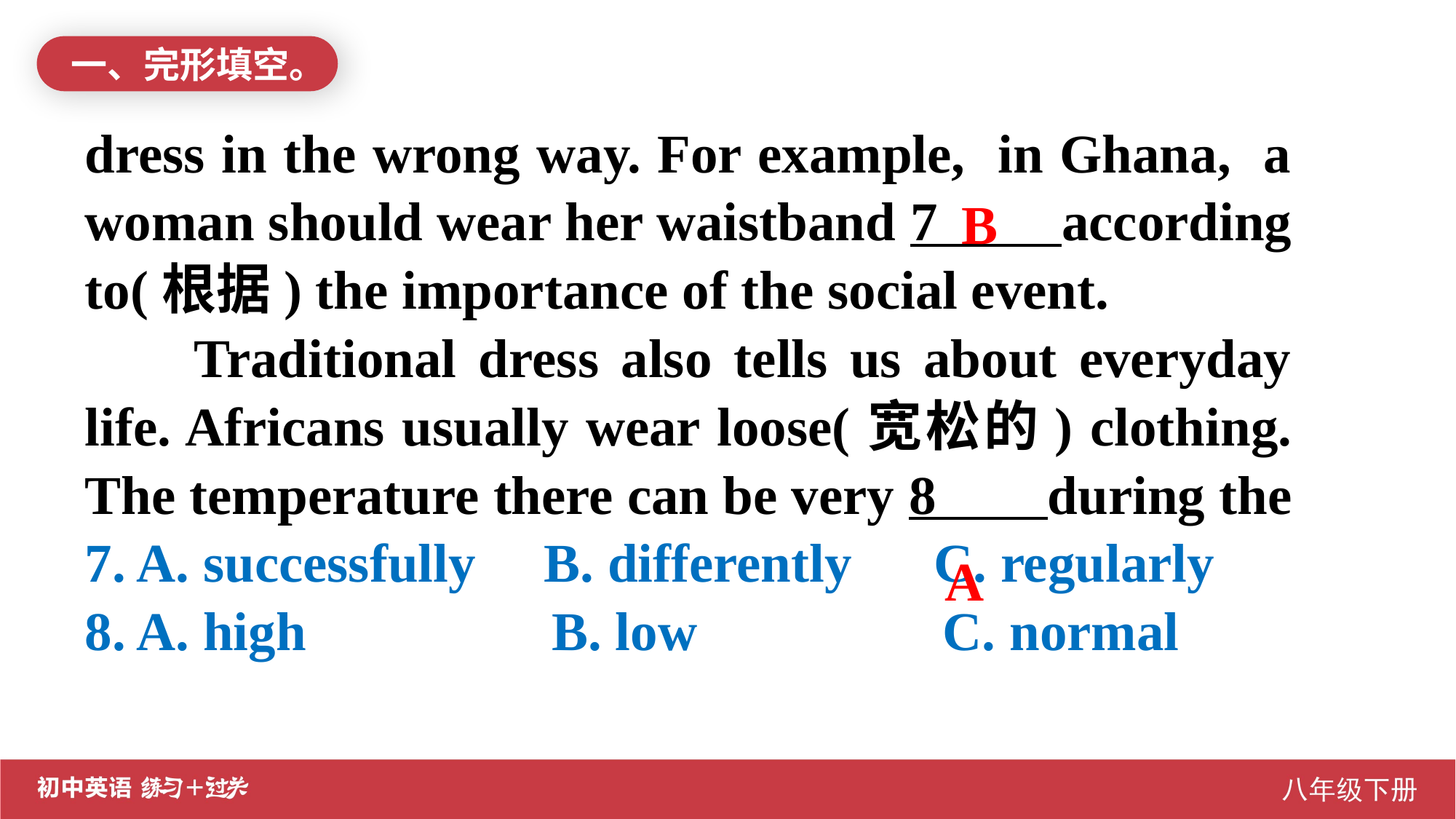

一、完形填空。
dress in the wrong way. For example,  in Ghana,  a woman should wear her waistband 7         according to(根据) the importance of the social event.
	Traditional dress also tells us about everyday life. Africans usually wear loose(宽松的) clothing. The temperature there can be very 8        during the
7. A. successfully     B. differently      C. regularly
8. A. high                  B. low                  C. normal
B
 A